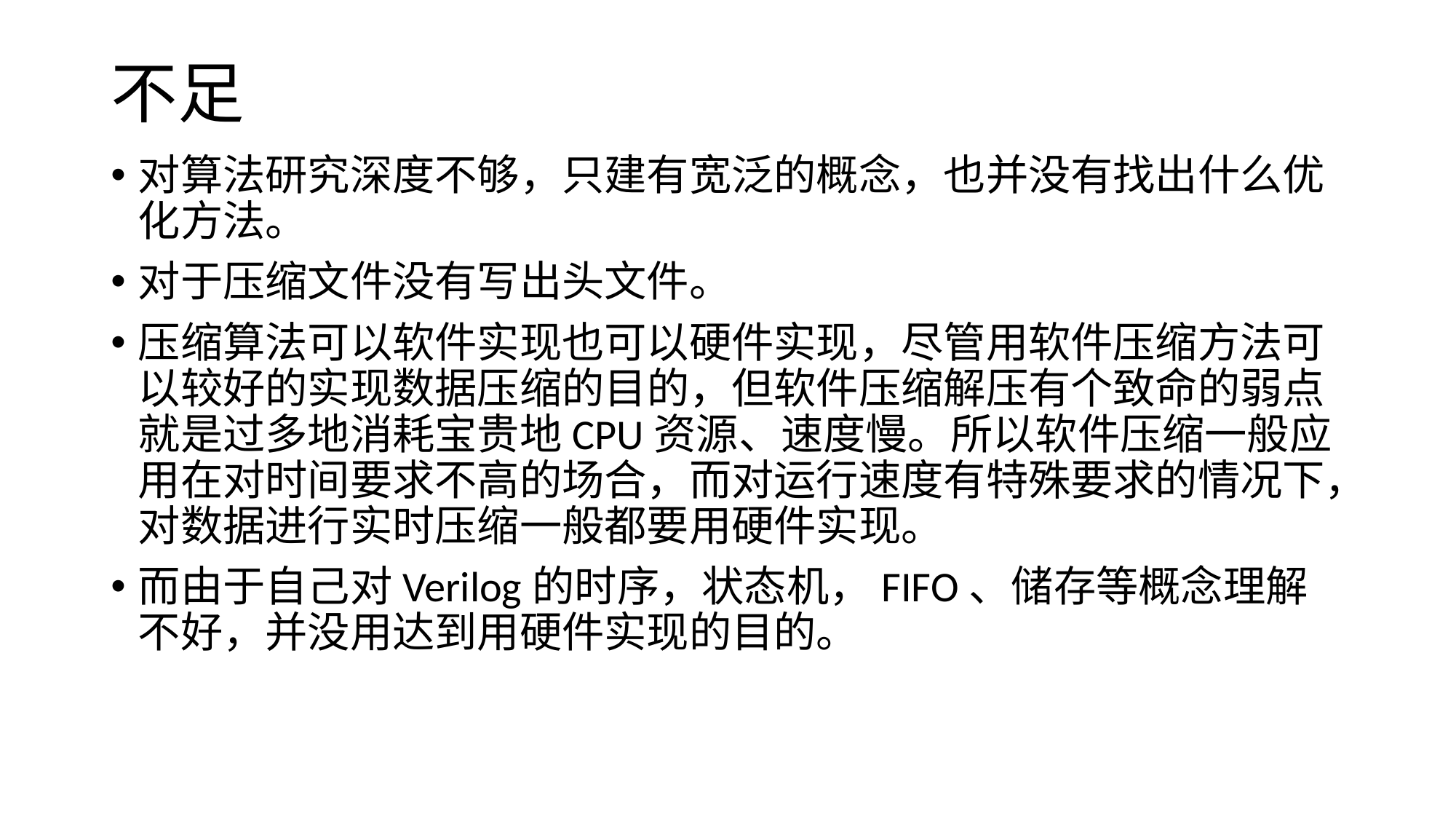

# 不足
对算法研究深度不够，只建有宽泛的概念，也并没有找出什么优化方法。
对于压缩文件没有写出头文件。
压缩算法可以软件实现也可以硬件实现，尽管用软件压缩方法可以较好的实现数据压缩的目的，但软件压缩解压有个致命的弱点就是过多地消耗宝贵地CPU资源、速度慢。所以软件压缩一般应用在对时间要求不高的场合，而对运行速度有特殊要求的情况下，对数据进行实时压缩一般都要用硬件实现。
而由于自己对Verilog的时序，状态机，FIFO、储存等概念理解不好，并没用达到用硬件实现的目的。